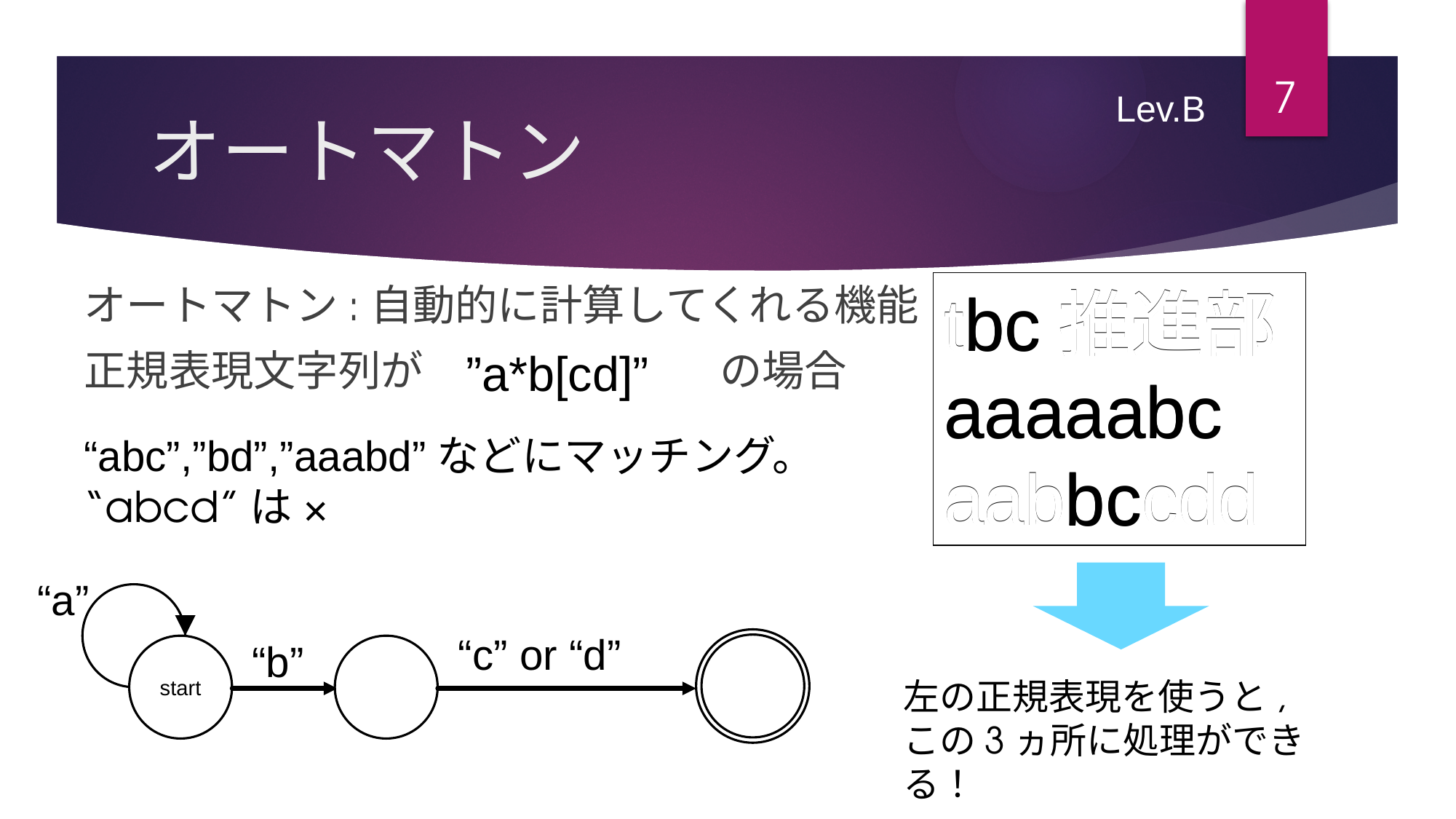

7
Lev.B
# オートマトン
オートマトン:自動的に計算してくれる機能
正規表現文字列が　　　　　　　の場合

tbc推進部
aaaaabc
aabbccdd
tbc推進部
aaaaabc
aabbccdd

左の正規表現を使うと,
この3ヵ所に処理ができる！
”a*b[cd]”
“abc”,”bd”,”aaabd”などにマッチング。
“abcd”は×
“a”

“c” or “d”
“b”

start